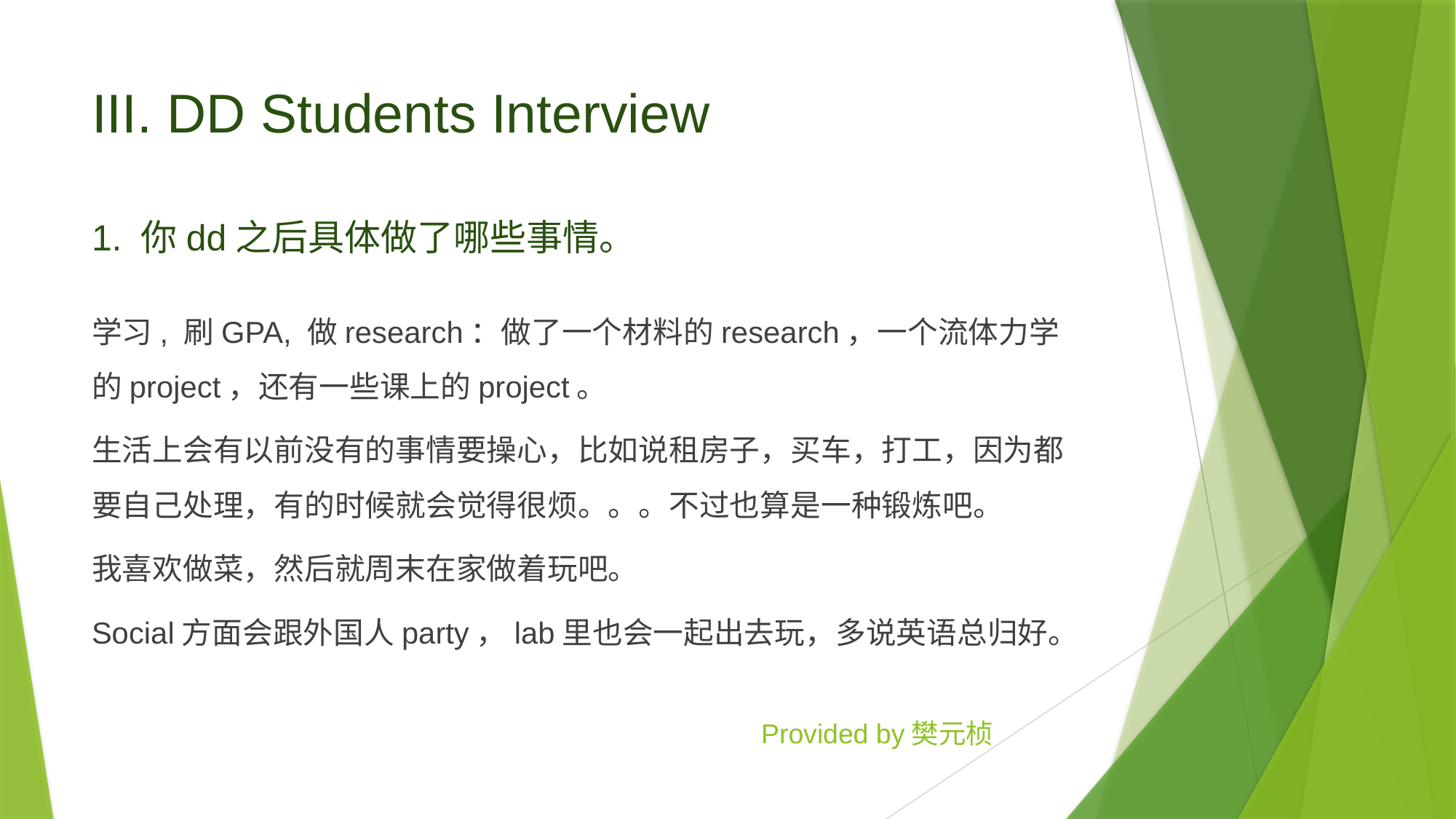

# III. DD Students Interview
1. 你dd之后具体做了哪些事情。
学习, 刷GPA, 做research：做了一个材料的research，一个流体力学的project，还有一些课上的project。
生活上会有以前没有的事情要操心，比如说租房子，买车，打工，因为都要自己处理，有的时候就会觉得很烦。。。不过也算是一种锻炼吧。
我喜欢做菜，然后就周末在家做着玩吧。
Social方面会跟外国人party，lab里也会一起出去玩，多说英语总归好。
Provided by樊元桢